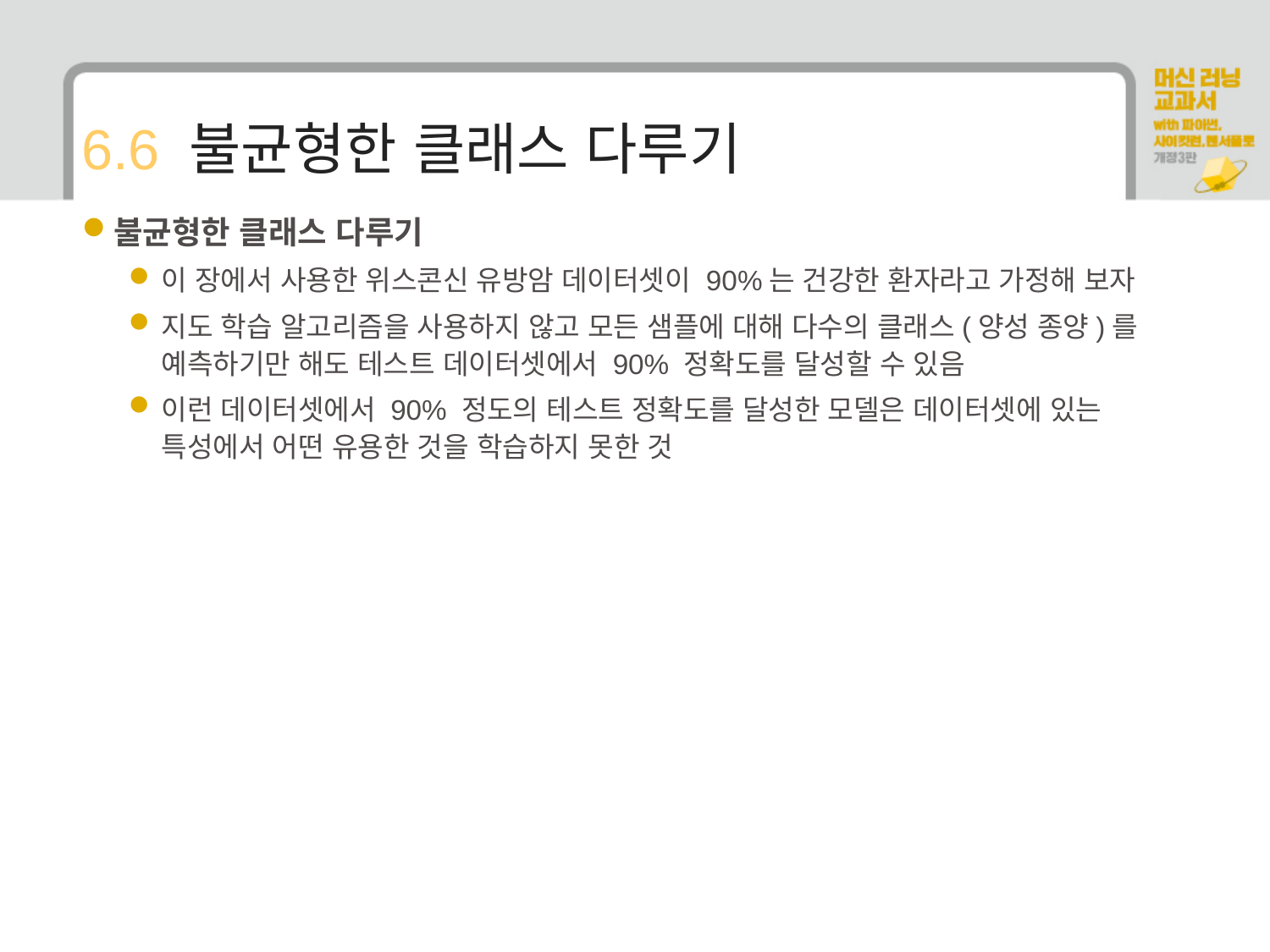

# 6.6 불균형한 클래스 다루기
불균형한 클래스 다루기
이 장에서 사용한 위스콘신 유방암 데이터셋이 90%는 건강한 환자라고 가정해 보자
지도 학습 알고리즘을 사용하지 않고 모든 샘플에 대해 다수의 클래스(양성 종양)를 예측하기만 해도 테스트 데이터셋에서 90% 정확도를 달성할 수 있음
이런 데이터셋에서 90% 정도의 테스트 정확도를 달성한 모델은 데이터셋에 있는 특성에서 어떤 유용한 것을 학습하지 못한 것